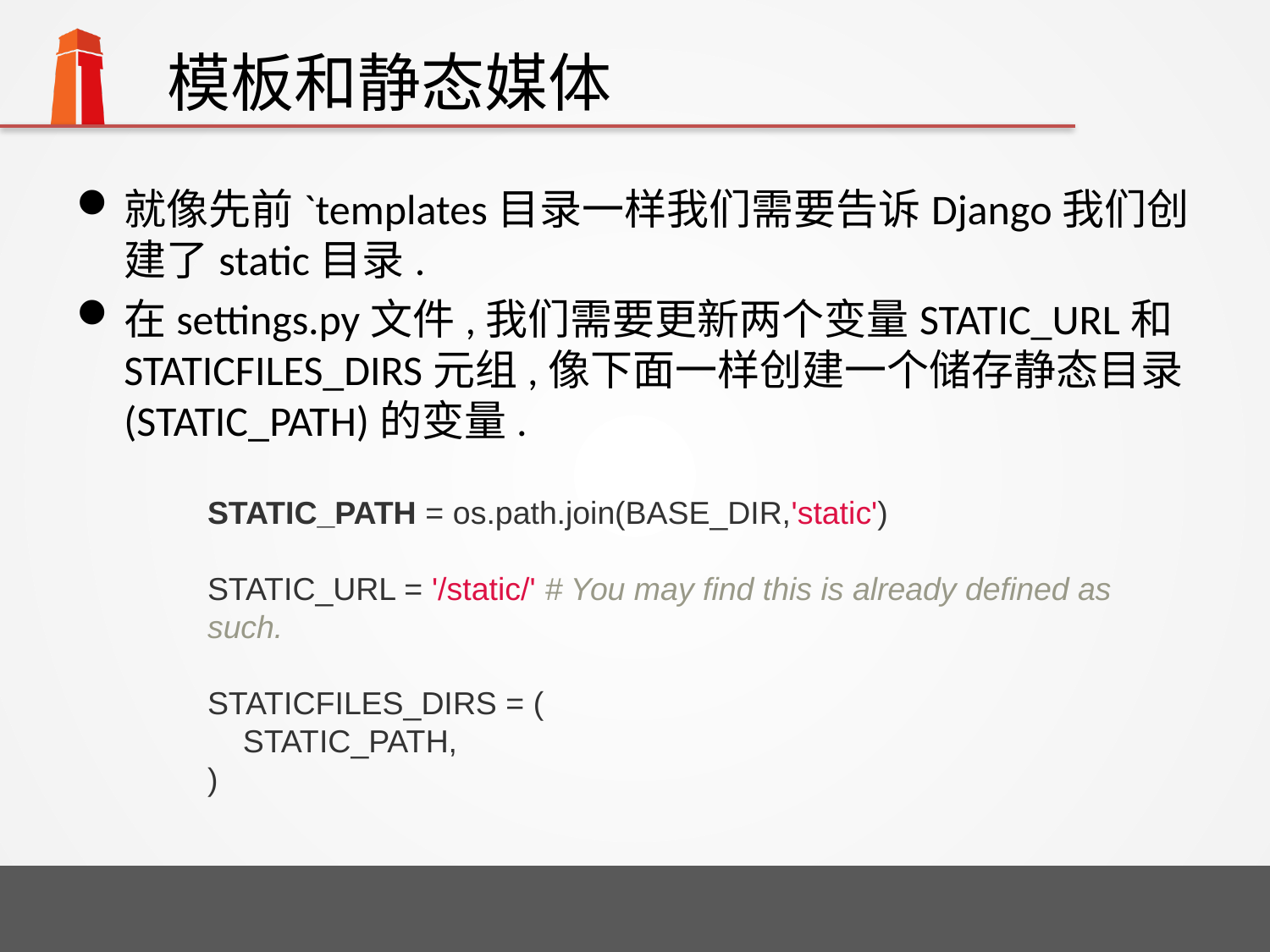

# 模板和静态媒体
就像先前`templates目录一样我们需要告诉Django我们创建了static目录.
在settings.py文件,我们需要更新两个变量STATIC_URL和STATICFILES_DIRS元组,像下面一样创建一个储存静态目录(STATIC_PATH)的变量.
STATIC_PATH = os.path.join(BASE_DIR,'static')

STATIC_URL = '/static/' # You may find this is already defined as such.

STATICFILES_DIRS = (
    STATIC_PATH,
)